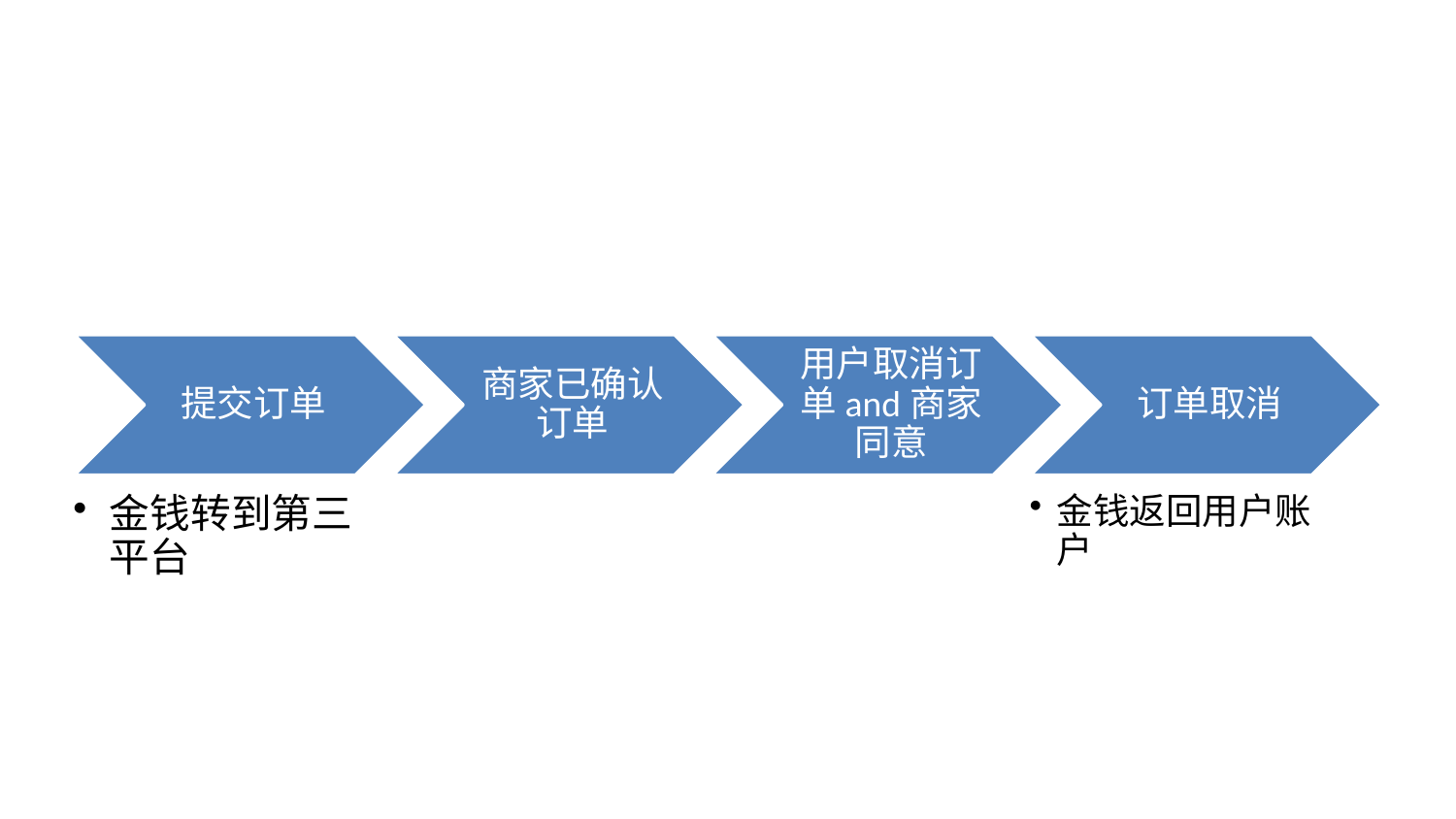

#
提交订单
金钱转到第三平台
商家已确认订单
用户取消订单and商家同意
订单取消
金钱返回用户账户